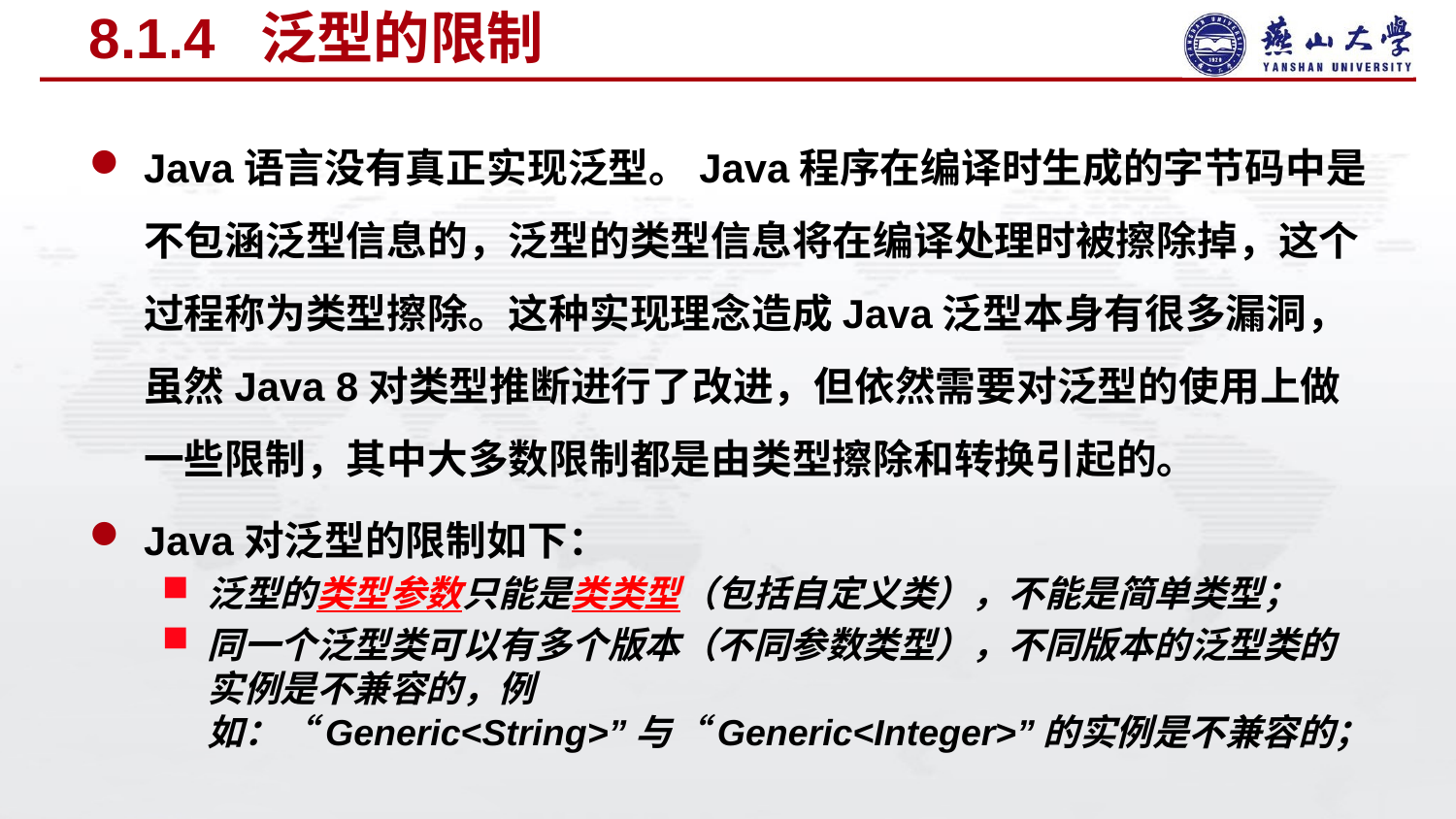

# 8.1.4  泛型的限制
Java语言没有真正实现泛型。Java程序在编译时生成的字节码中是不包涵泛型信息的，泛型的类型信息将在编译处理时被擦除掉，这个过程称为类型擦除。这种实现理念造成Java泛型本身有很多漏洞，虽然Java 8对类型推断进行了改进，但依然需要对泛型的使用上做一些限制，其中大多数限制都是由类型擦除和转换引起的。
Java对泛型的限制如下：
泛型的类型参数只能是类类型（包括自定义类），不能是简单类型；
同一个泛型类可以有多个版本（不同参数类型），不同版本的泛型类的实例是不兼容的，例如：“Generic<String>”与“Generic<Integer>”的实例是不兼容的；